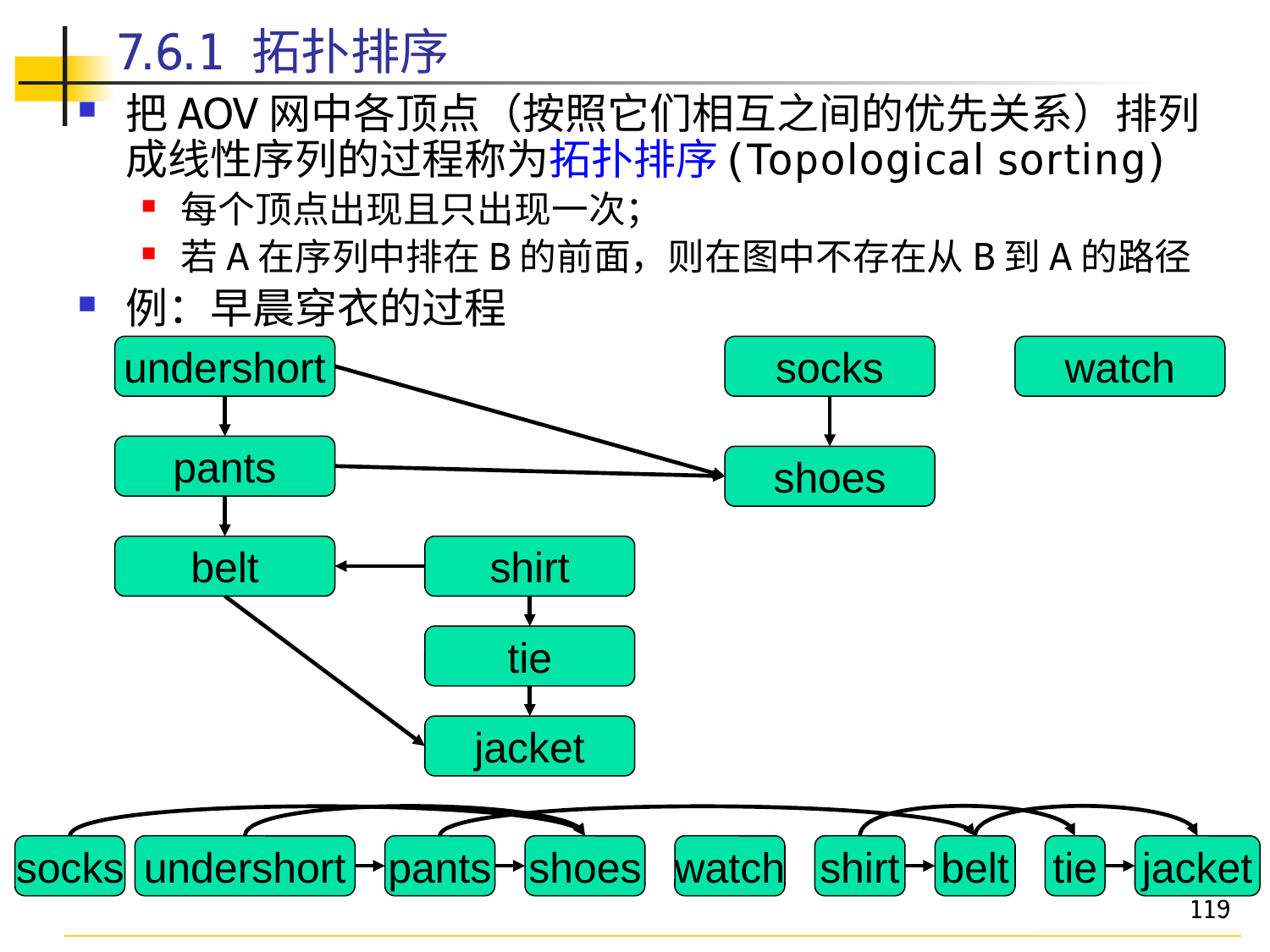

# 7.6.1 拓扑排序
把AOV网中各顶点（按照它们相互之间的优先关系）排列成线性序列的过程称为拓扑排序(Topological sorting)
每个顶点出现且只出现一次；
若A在序列中排在B的前面，则在图中不存在从B到A的路径
例：早晨穿衣的过程
undershort
socks
watch
pants
shoes
belt
shirt
tie
jacket
socks
undershort
pants
shoes
watch
shirt
belt
tie
jacket
119